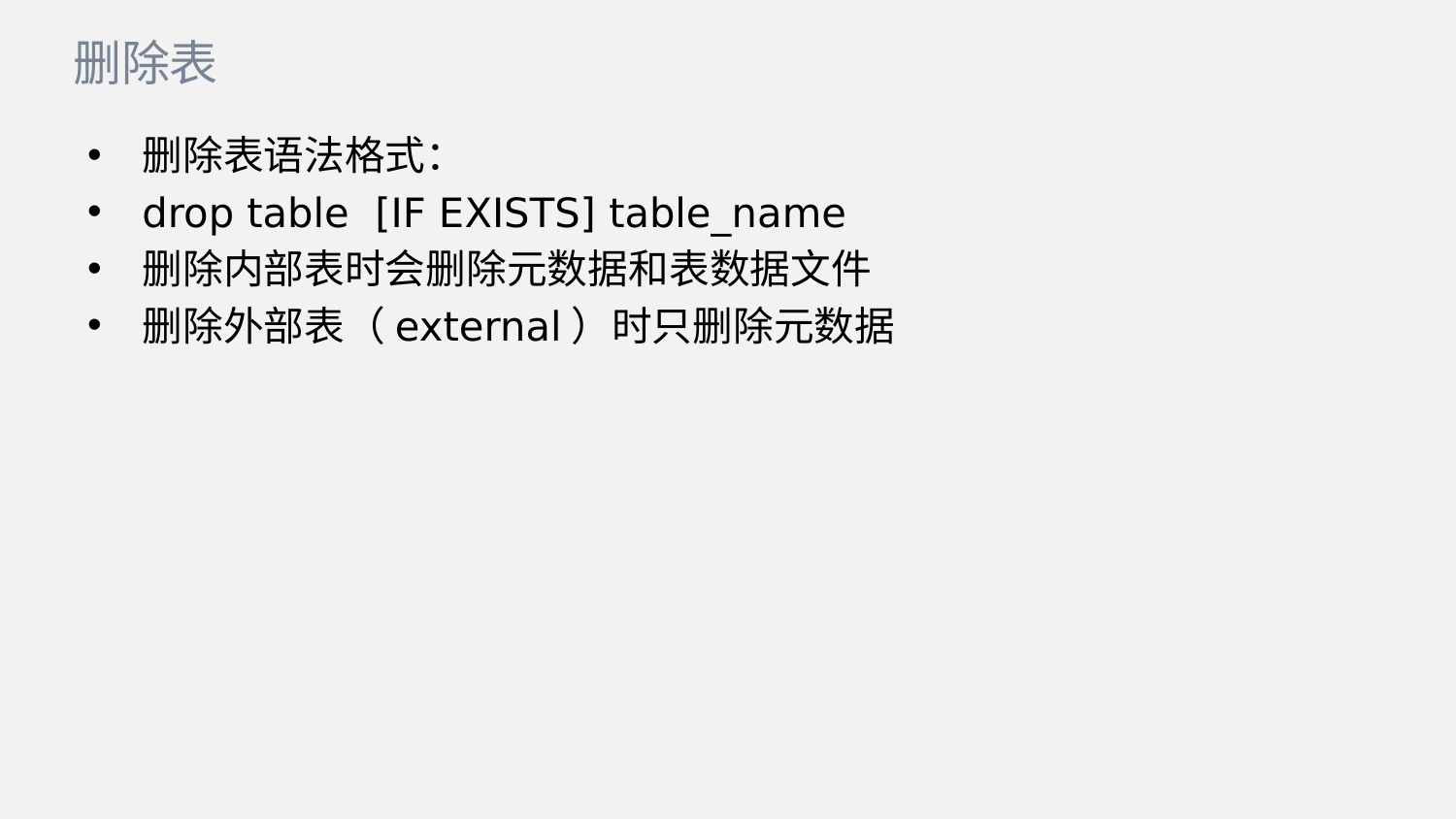

删除表
删除表语法格式：
drop table  [IF EXISTS] table_name
删除内部表时会删除元数据和表数据文件
删除外部表（external）时只删除元数据